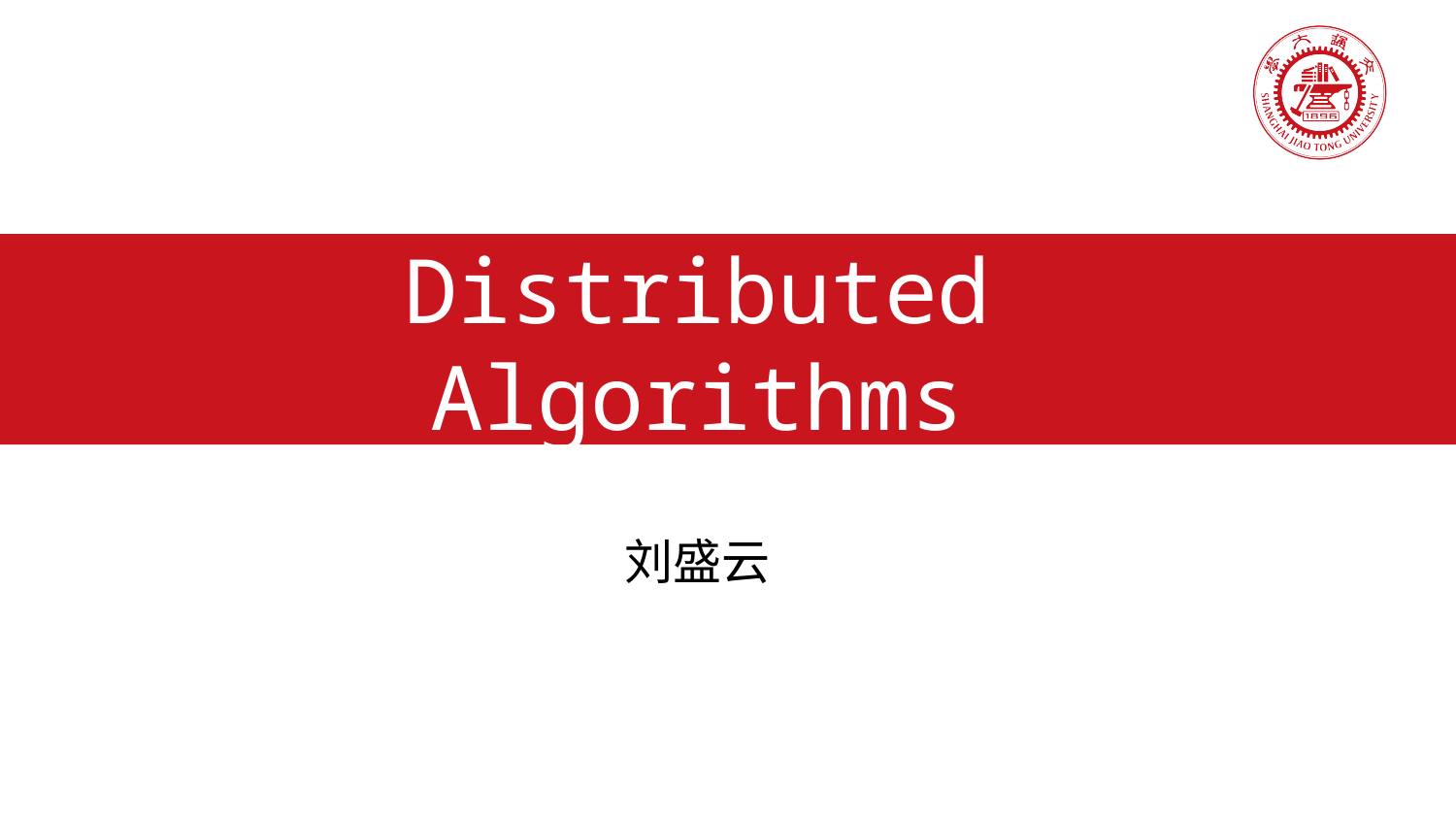

# Distributed Algorithms Consensus – Part I
刘盛云